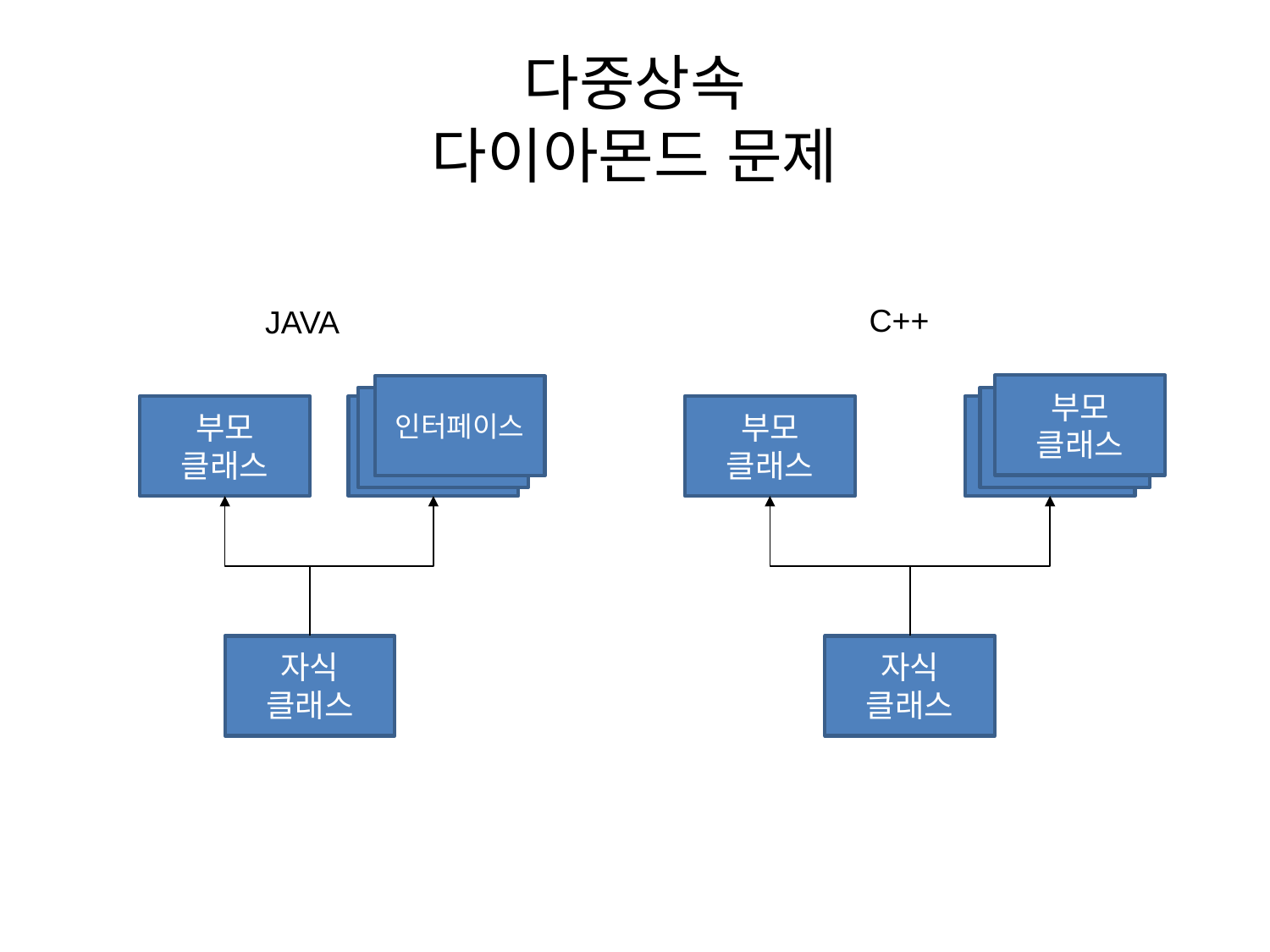

# 다중상속 다이아몬드 문제
C++
JAVA
부모
클래스
인터페이스
인터페이스
부모
클래스
부모
클래스
인터페이스
부모
클래스
부모
클래스
자식
클래스
자식
클래스